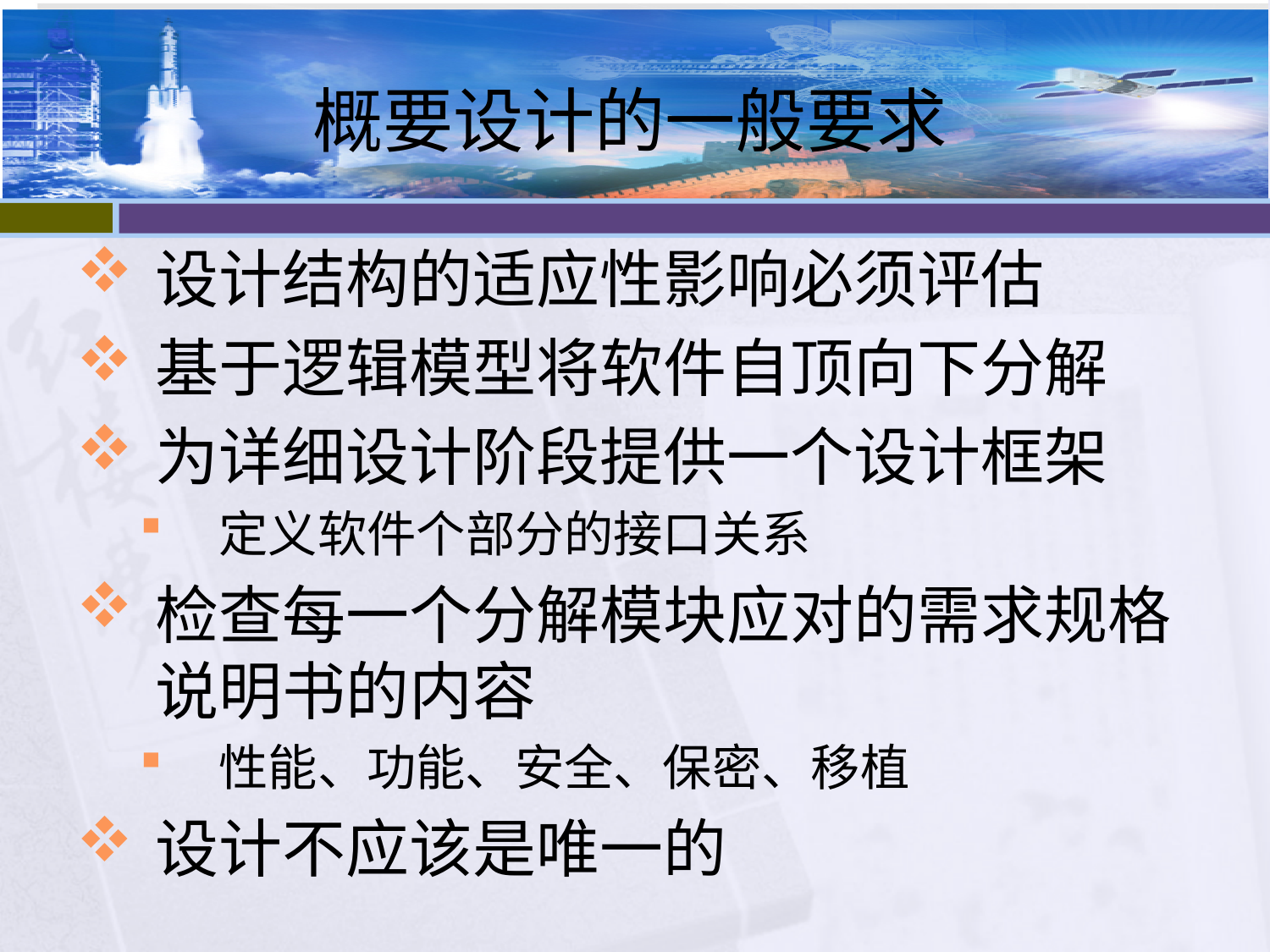

# 概要设计的一般要求

设计结构的适应性影响必须评估
基于逻辑模型将软件自顶向下分解
为详细设计阶段提供一个设计框架
定义软件个部分的接口关系
检查每一个分解模块应对的需求规格说明书的内容
性能、功能、安全、保密、移植
设计不应该是唯一的